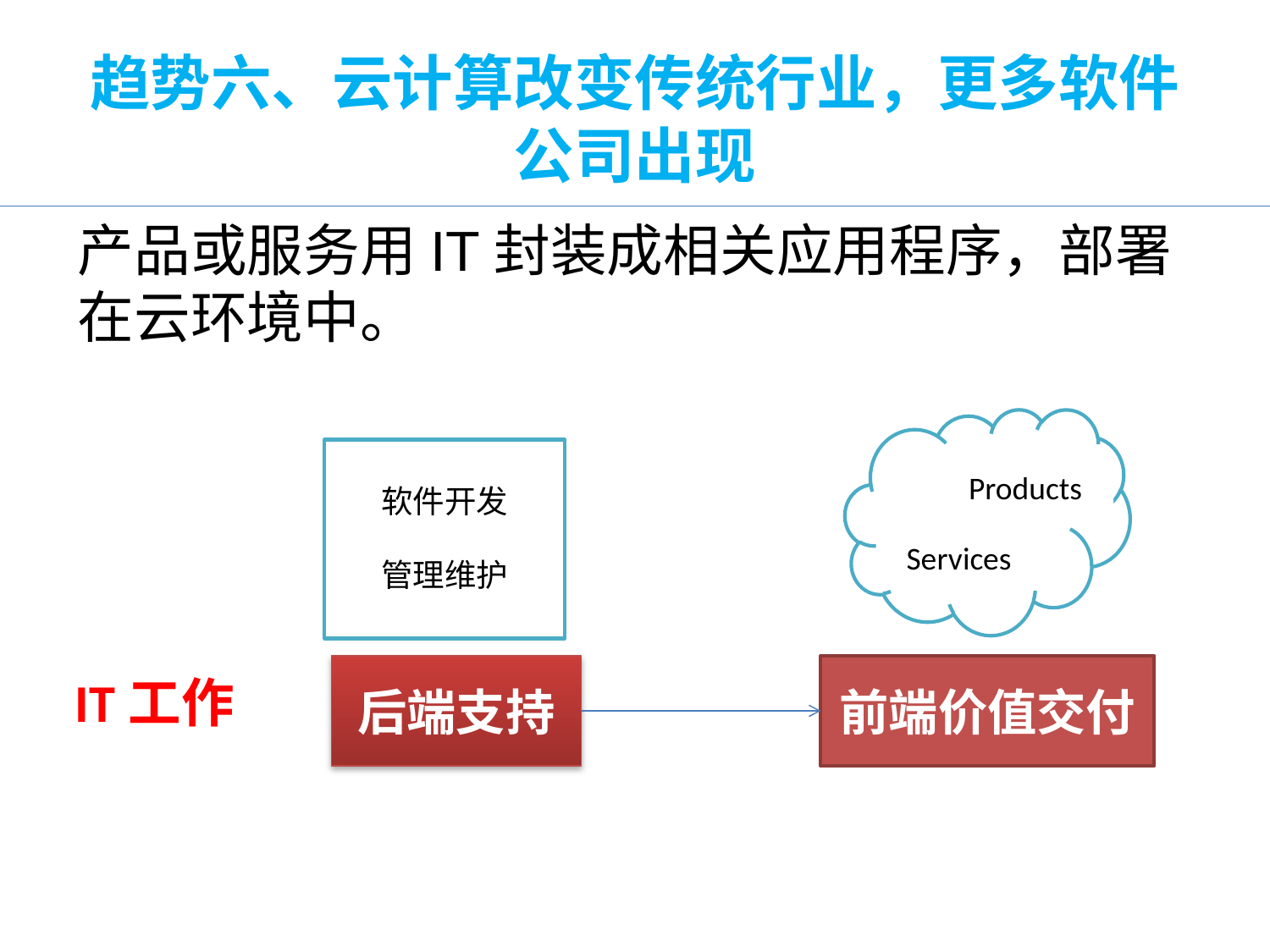

# 趋势六、云计算改变传统行业，更多软件公司出现
产品或服务用IT封装成相关应用程序，部署在云环境中。

Products
软件开发
Services
管理维护
后端支持
前端价值交付
IT工作